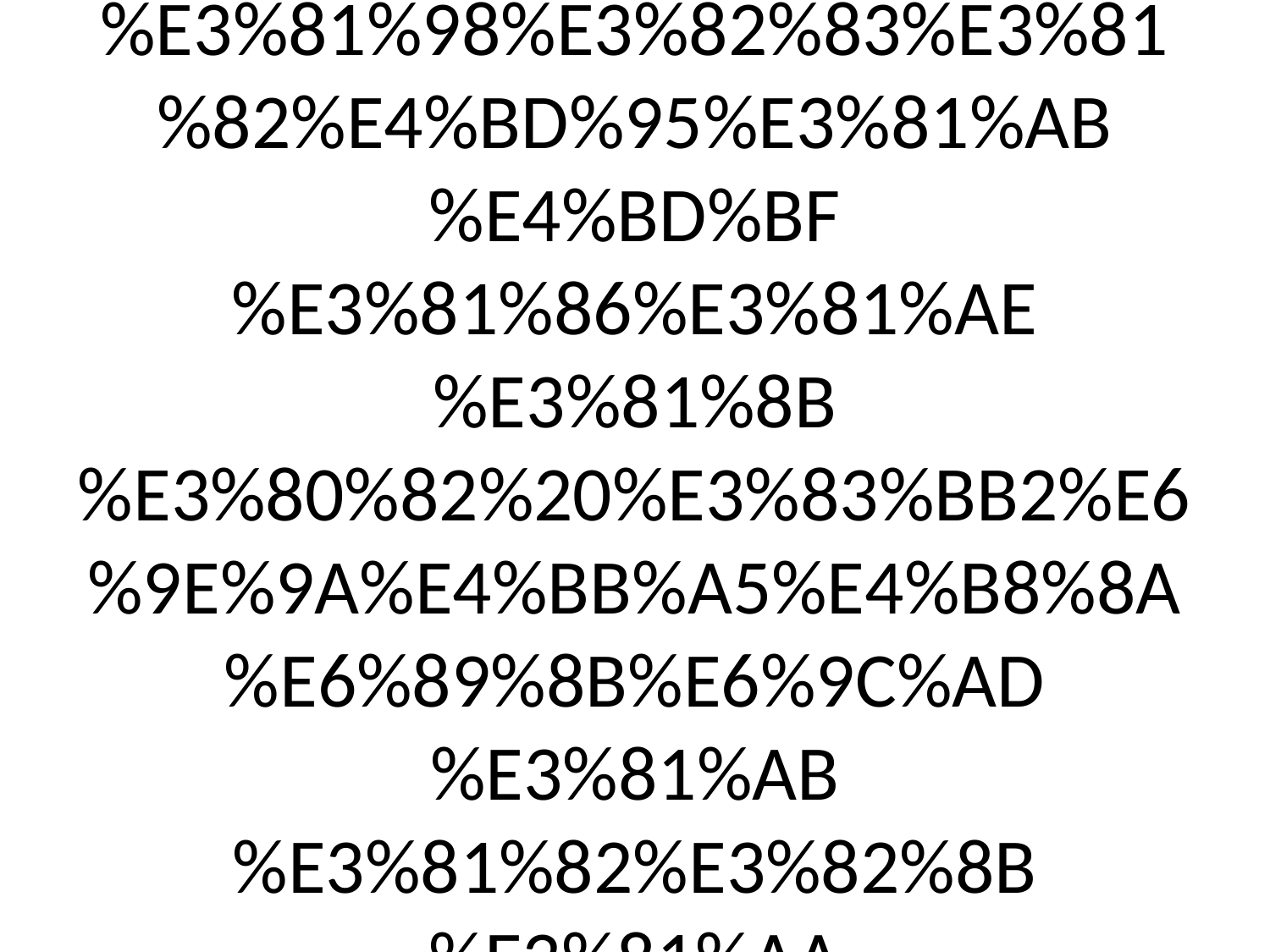

# - **リソース取得手段の確保:** 序盤は何をするにもリソース（コイン、コンパス、石板など）が不足しがちです。キャンプ地や初期カードで得られる**コインやコンパスはすぐ研究や探索に消える**ため、**追加の収入源として助手やアイテムを活用**します。例えば**ラウンド1の最初の手は、矢じり（ arrowhead ）かルビー（宝石）を得る基地に行く**動きが有力という考察もあります ([〖アルナック攻略〗2ラウンド以内で助手2人獲得する方法～序盤が大切 - カズンズンブログ](https://kazunzun.com/wp/arunakku-zyobann#:~:text=1))。また**恐怖カードの使い方**にも注意しましょう。恐怖カードは足アイコンによる移動に使えますが、可能なら**恐怖は移動には使わず**、代わりに「カード1枚捨てで宝石を得る」効果のキャンプ地に投入したり守護者討伐コストとして捨てる方が効率的です ([アルナック攻略：②基本的な考え方｜京大シミュ研](https://note.com/ku_simken/n/ncbc99c958430#:~:text=%E3%81%98%E3%82%83%E3%81%82%E4%BD%95%E3%81%AB%E4%BD%BF%E3%81%86%E3%81%AE%E3%81%8B%E3%80%82%20%E3%83%BB2%E6%9E%9A%E4%BB%A5%E4%B8%8A%E6%89%8B%E6%9C%AD%E3%81%AB%E3%81%82%E3%82%8B%E3%81%AA%E3%82%89%E3%80%81))。こうすることで**コインカードを移動に充てられる**（コインを使うより移動アイコンとして使う方が価値が高いため）上に、不要カードの処理にもなります ([アルナック攻略：②基本的な考え方｜京大シミュ研](https://note.com/ku_simken/n/ncbc99c958430#:~:text=%E6%8E%A2%E6%A4%9C%E5%AE%B6)) ([アルナック攻略：②基本的な考え方｜京大シミュ研](https://note.com/ku_simken/n/ncbc99c958430#:~:text=%E2%91%B5%E3%81%A8%E3%81%84%E3%81%84%E3%81%A4%E3%81%A4%E3%81%8A%E3%81%8A%E3%82%80%E3%81%AD%E6%8E%A2%E6%A4%9C%E5%AE%B6))。序盤から細かいリソース効率を意識することで、中盤以降の伸びが違ってきます。